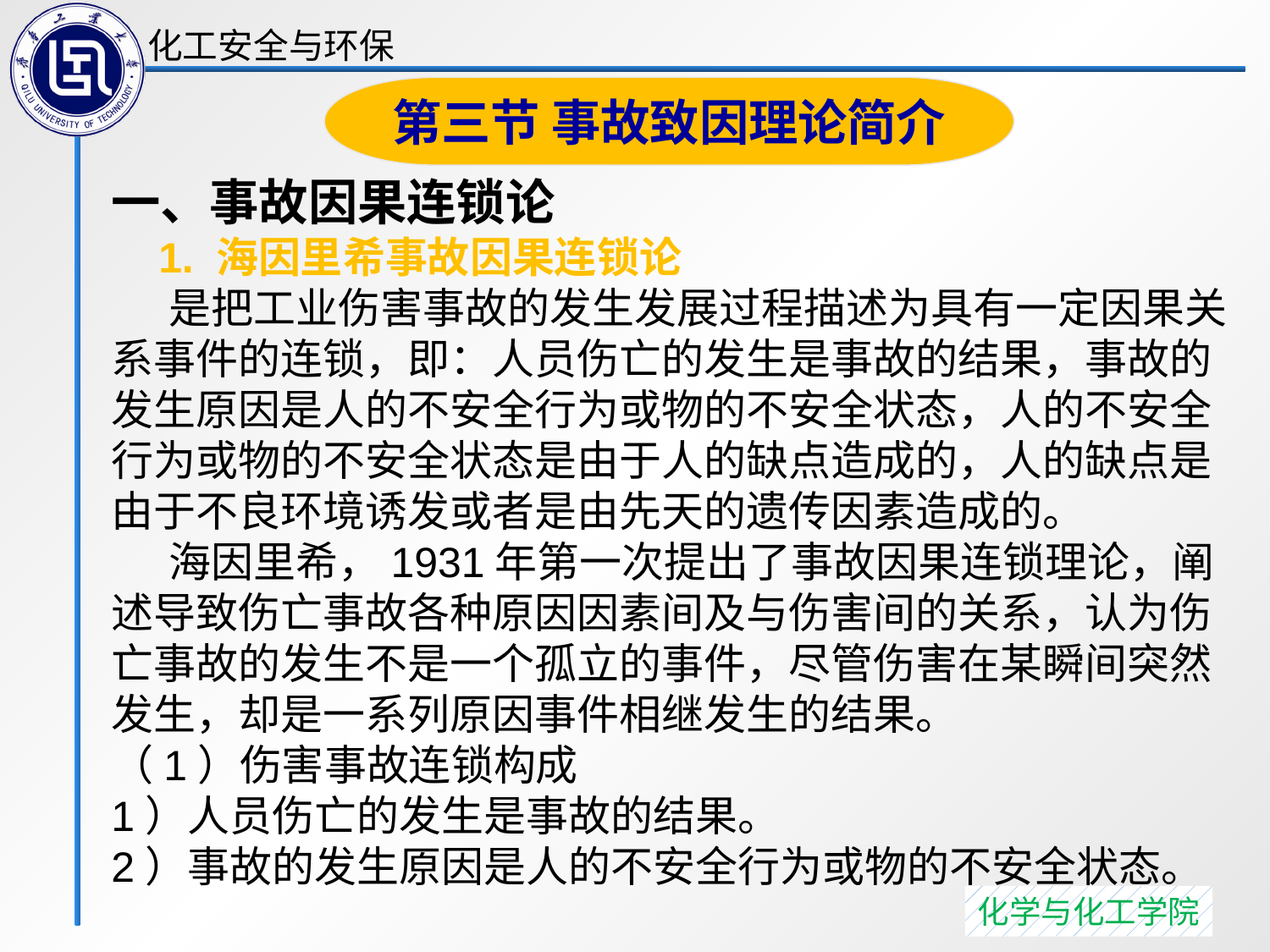

第三节 事故致因理论简介
一、事故因果连锁论
    1. 海因里希事故因果连锁论
     是把工业伤害事故的发生发展过程描述为具有一定因果关系事件的连锁，即：人员伤亡的发生是事故的结果，事故的发生原因是人的不安全行为或物的不安全状态，人的不安全行为或物的不安全状态是由于人的缺点造成的，人的缺点是由于不良环境诱发或者是由先天的遗传因素造成的。
     海因里希，1931年第一次提出了事故因果连锁理论，阐述导致伤亡事故各种原因因素间及与伤害间的关系，认为伤亡事故的发生不是一个孤立的事件，尽管伤害在某瞬间突然发生，却是一系列原因事件相继发生的结果。
（1）伤害事故连锁构成
1）人员伤亡的发生是事故的结果。
2）事故的发生原因是人的不安全行为或物的不安全状态。